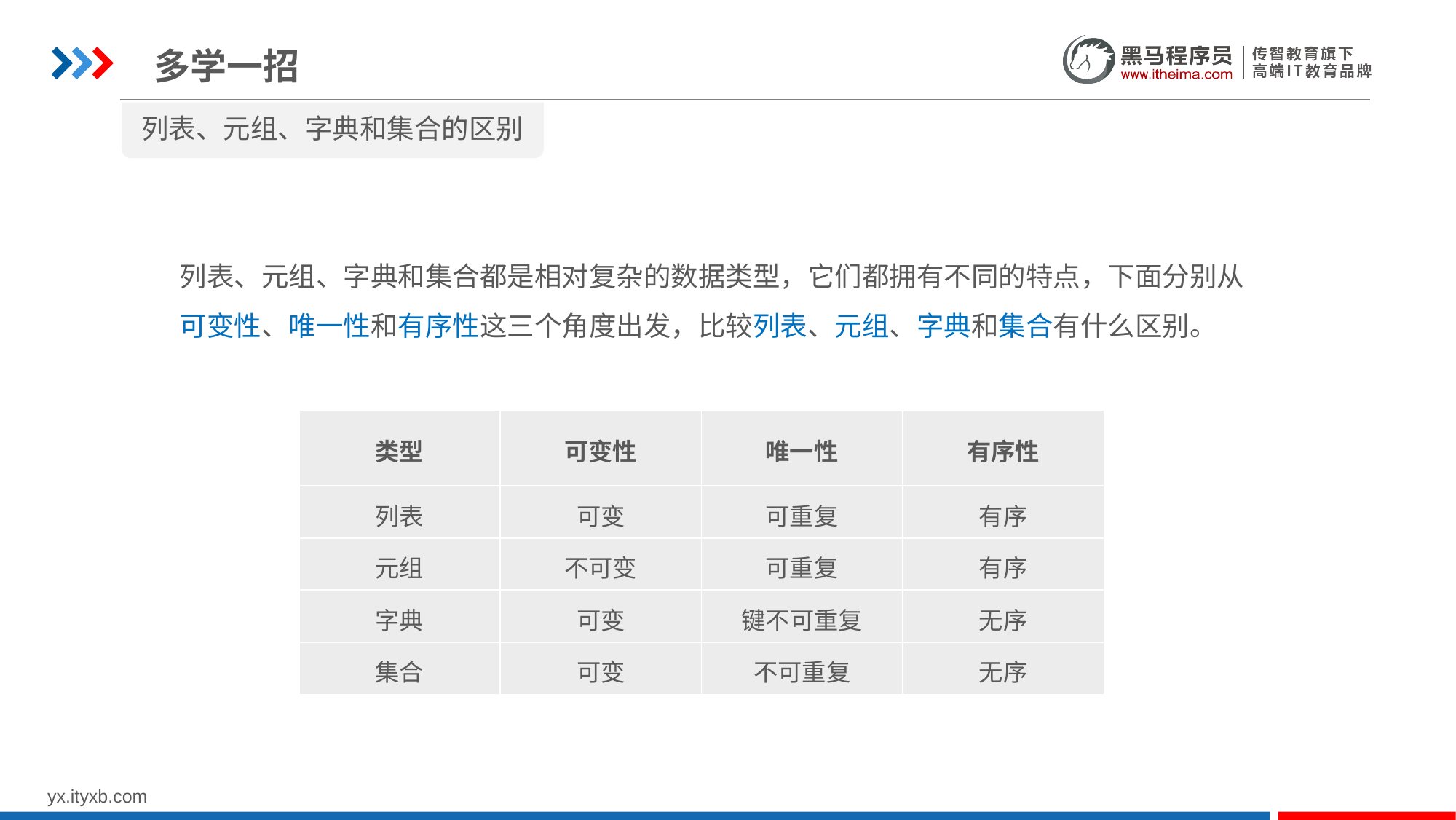

多学一招

列表、元组、字典和集合的区别
列表、元组、字典和集合都是相对复杂的数据类型，它们都拥有不同的特点，下面分别从可变性、唯一性和有序性这三个角度出发，比较列表、元组、字典和集合有什么区别。
| 类型 | 可变性 | 唯一性 | 有序性 |
| --- | --- | --- | --- |
| 列表 | 可变 | 可重复 | 有序 |
| 元组 | 不可变 | 可重复 | 有序 |
| 字典 | 可变 | 键不可重复 | 无序 |
| 集合 | 可变 | 不可重复 | 无序 |